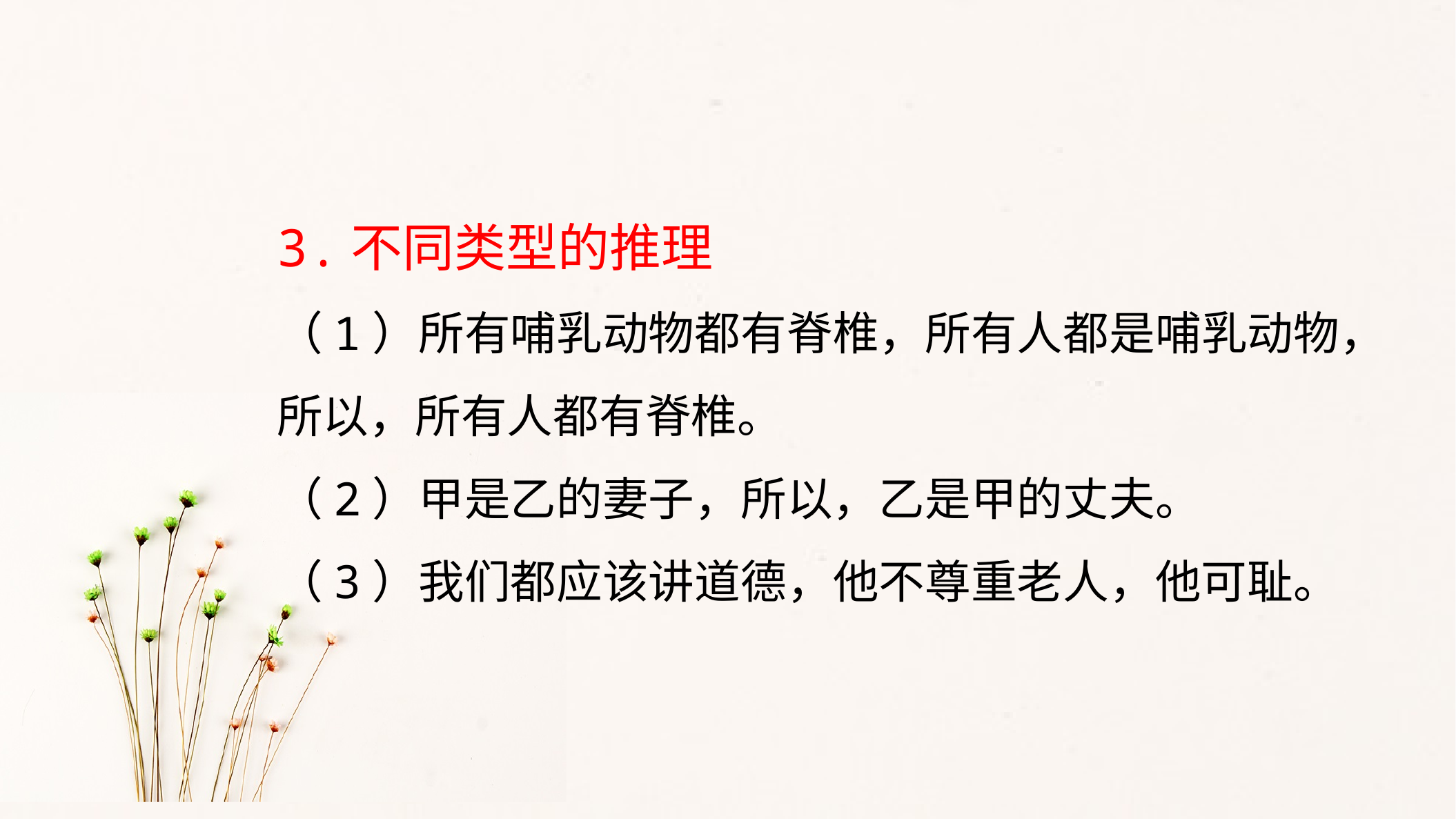

3.不同类型的推理
（1）所有哺乳动物都有脊椎，所有人都是哺乳动物，所以，所有人都有脊椎。
（2）甲是乙的妻子，所以，乙是甲的丈夫。
（3）我们都应该讲道德，他不尊重老人，他可耻。